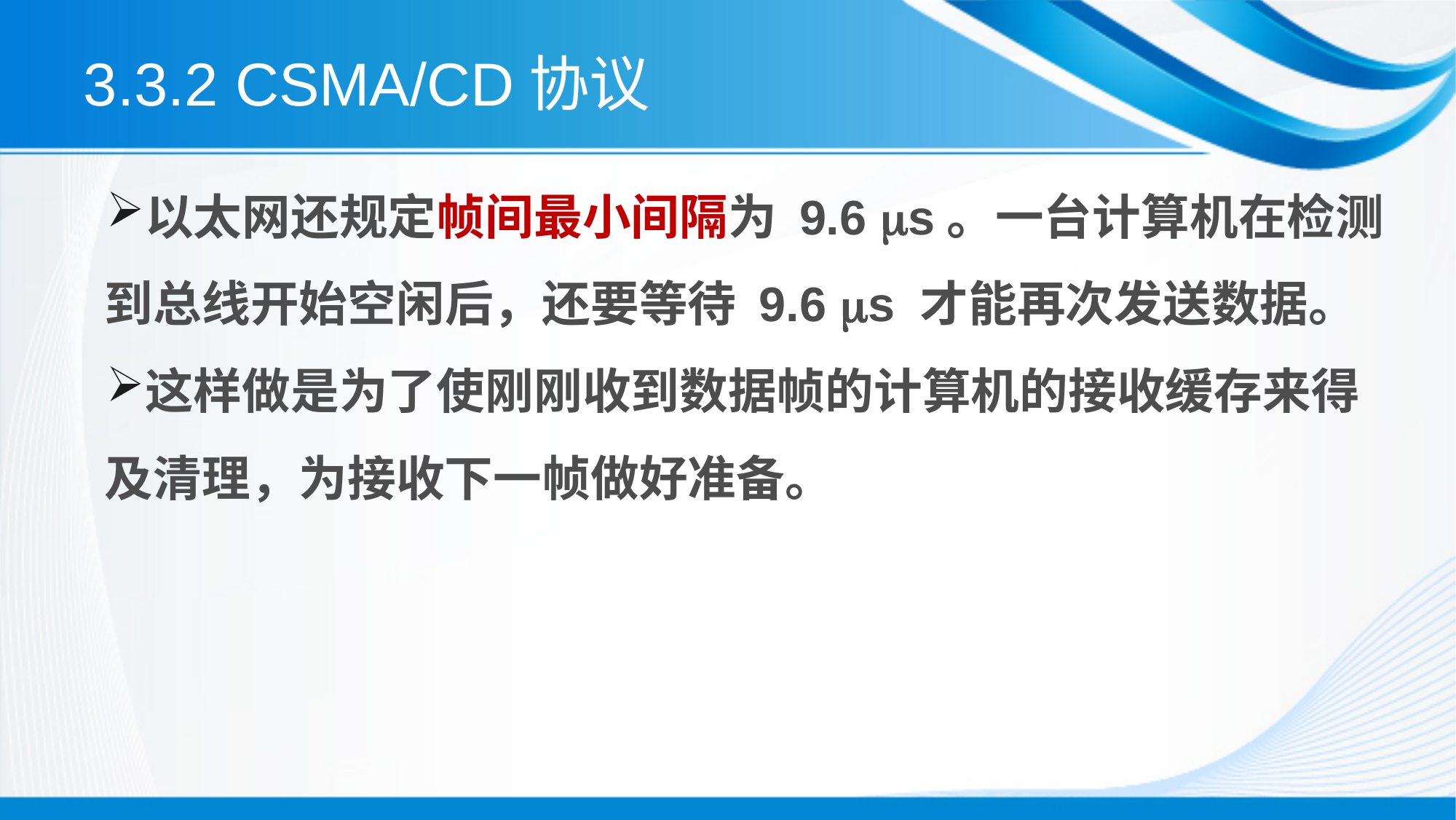

# 3.3.2 CSMA/CD协议
以太网还规定帧间最小间隔为 9.6 μs。一台计算机在检测到总线开始空闲后，还要等待 9.6 μs 才能再次发送数据。
这样做是为了使刚刚收到数据帧的计算机的接收缓存来得及清理，为接收下一帧做好准备。